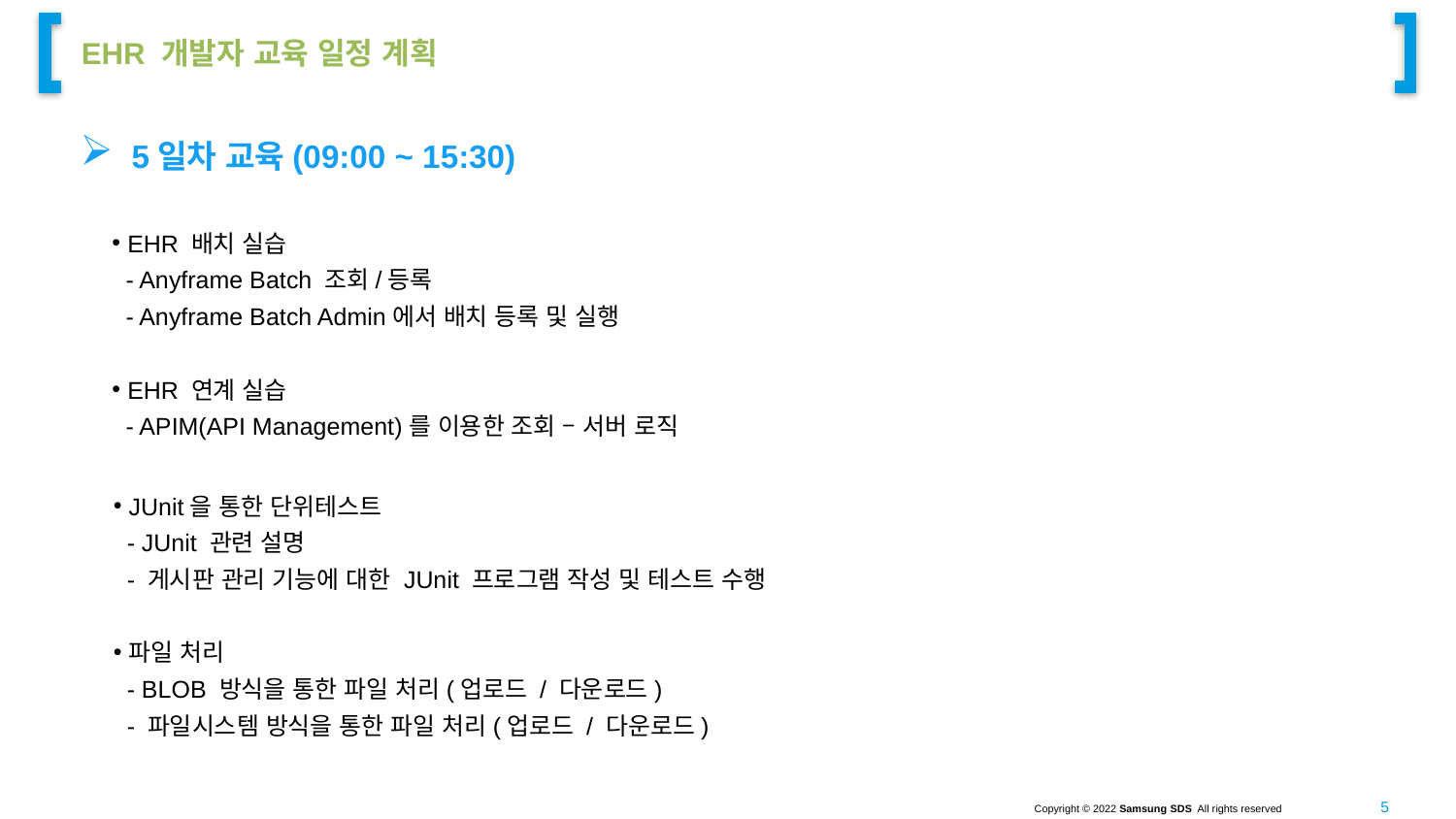

# EHR 개발자 교육 일정 계획
  5일차 교육(09:00 ~ 15:30)

EHR 배치 실습
  - Anyframe Batch 조회/등록
  - Anyframe Batch Admin에서 배치 등록 및 실행

EHR 연계 실습
  - APIM(API Management)를 이용한 조회 – 서버 로직

JUnit을 통한 단위테스트
  - JUnit 관련 설명
  - 게시판 관리 기능에 대한 JUnit 프로그램 작성 및 테스트 수행

파일 처리
  - BLOB 방식을 통한 파일 처리(업로드 / 다운로드)
  - 파일시스템 방식을 통한 파일 처리(업로드 / 다운로드)